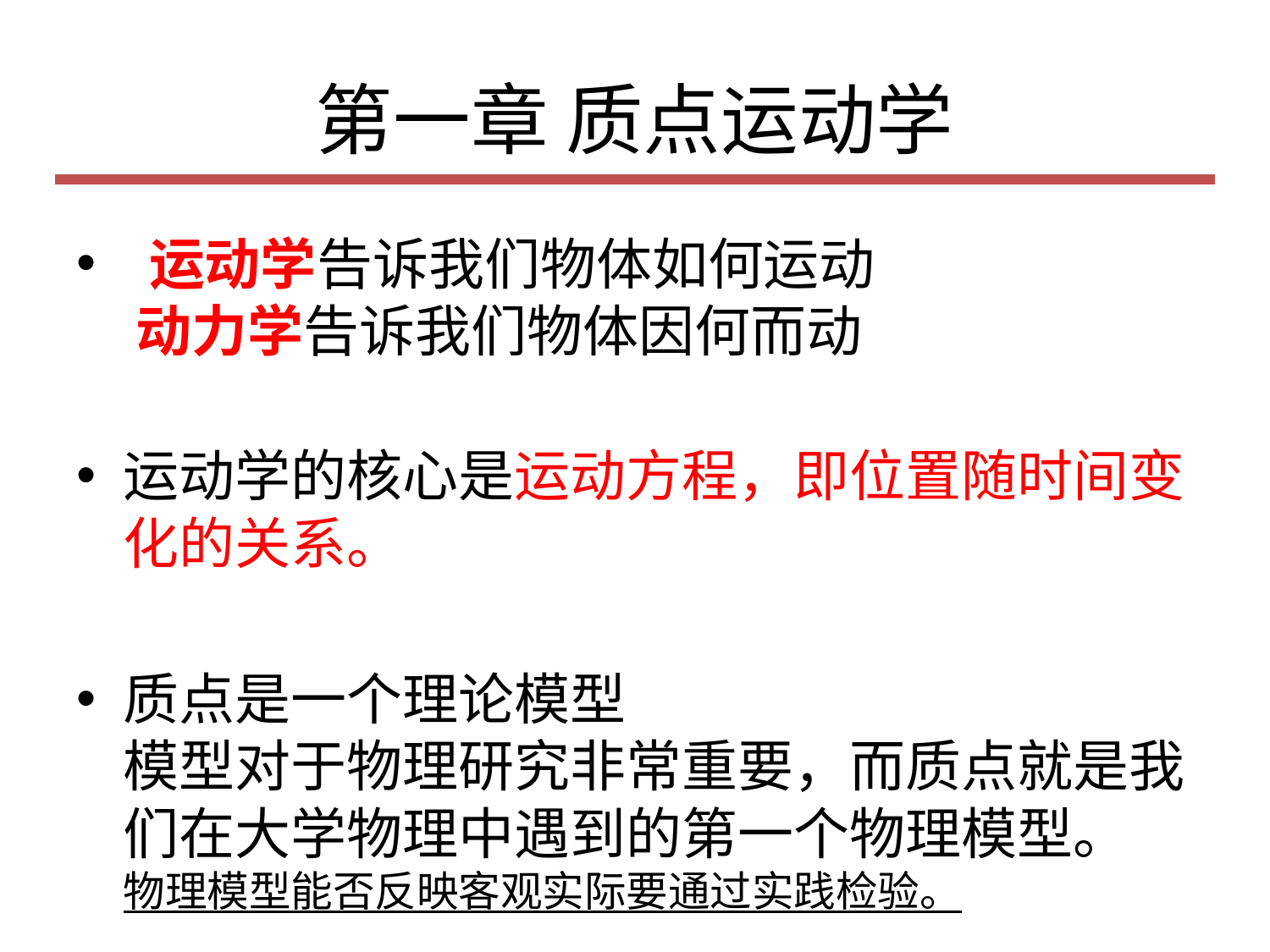

# 第一章 质点运动学
 运动学告诉我们物体如何运动
 动力学告诉我们物体因何而动
运动学的核心是运动方程，即位置随时间变化的关系。

质点是一个理论模型
模型对于物理研究非常重要，而质点就是我们在大学物理中遇到的第一个物理模型。
物理模型能否反映客观实际要通过实践检验。